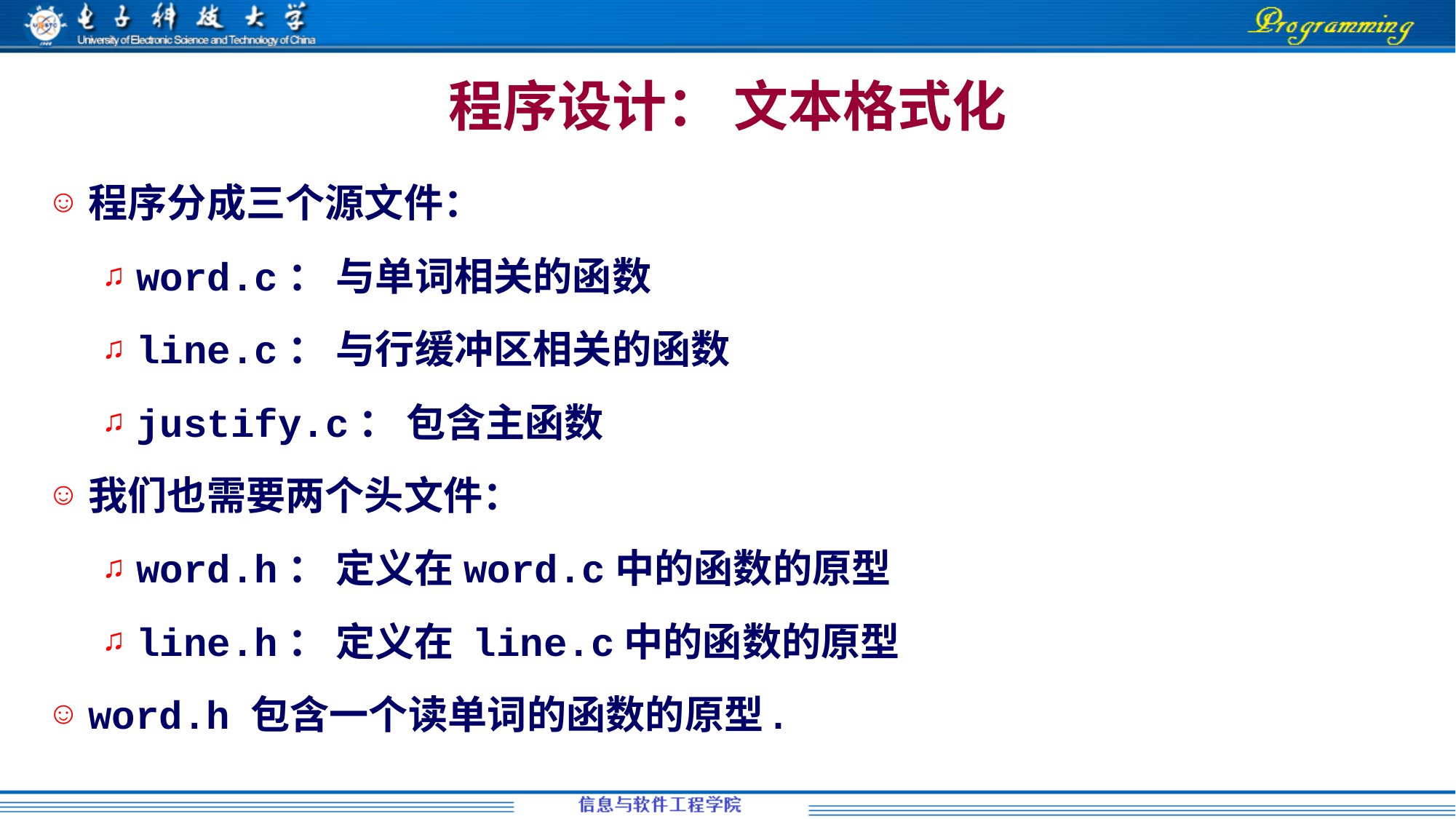

程序设计： 文本格式化
程序分成三个源文件：
word.c： 与单词相关的函数
line.c： 与行缓冲区相关的函数
justify.c： 包含主函数
我们也需要两个头文件：
word.h： 定义在word.c中的函数的原型
line.h： 定义在 line.c中的函数的原型
word.h 包含一个读单词的函数的原型.